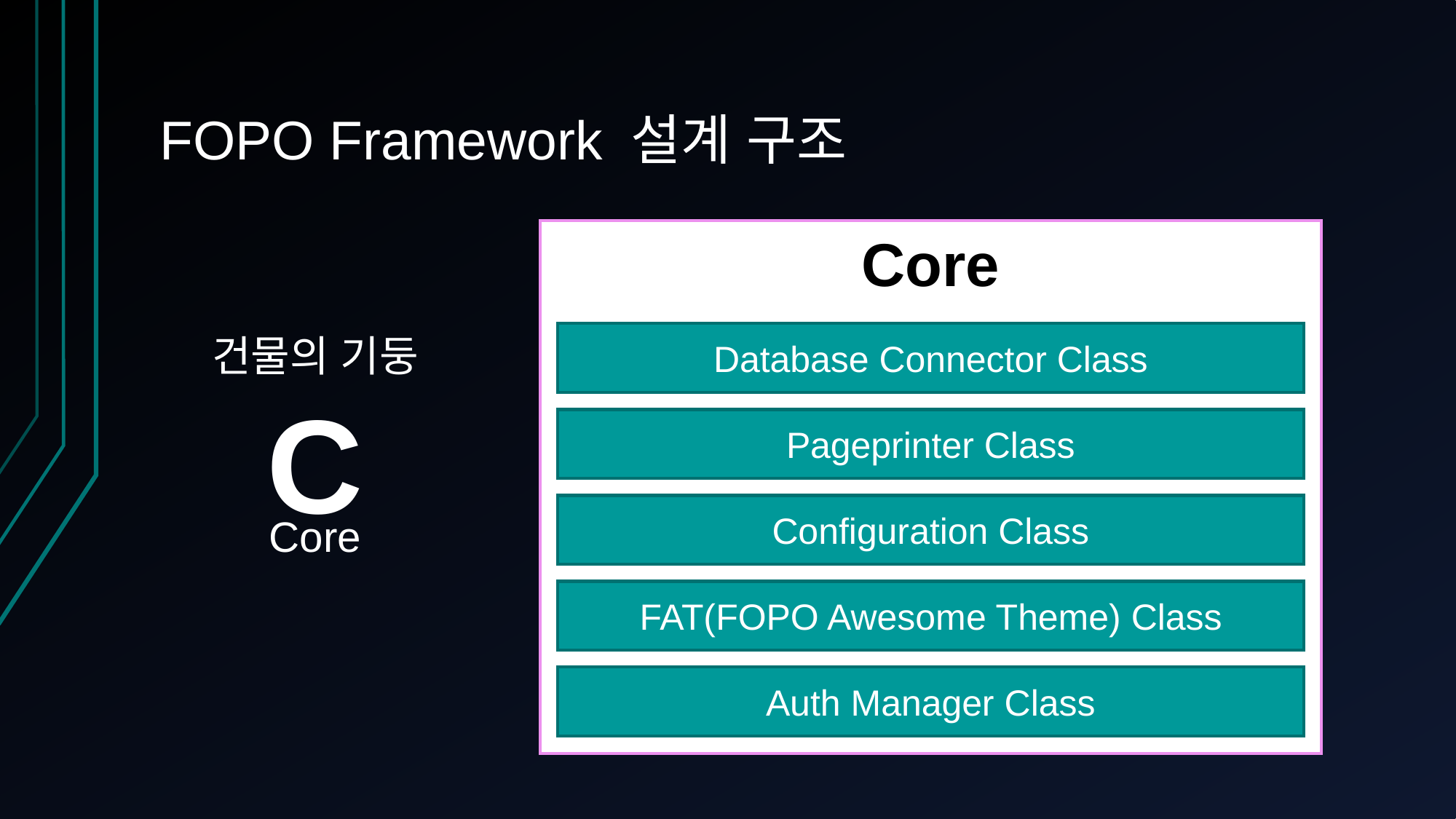

# FOPO Framework 설계 구조
Core
건물의 기둥
C
Core
Database Connector Class
Pageprinter Class
Configuration Class
FAT(FOPO Awesome Theme) Class
Auth Manager Class